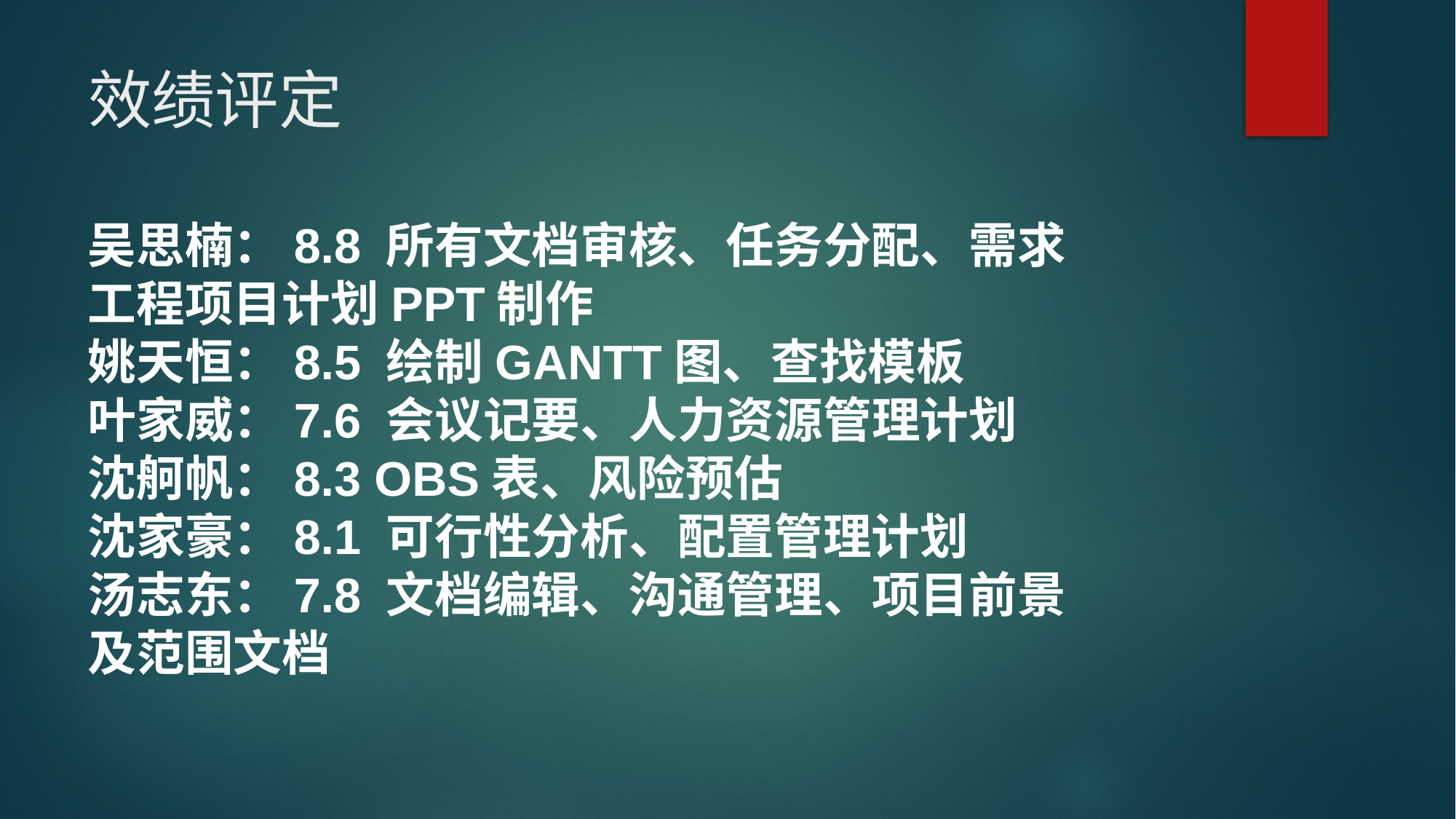

# 效绩评定
吴思楠：8.8 所有文档审核、任务分配、需求工程项目计划PPT制作
姚天恒：8.5 绘制GANTT图、查找模板
叶家威：7.6 会议记要、人力资源管理计划
沈舸帆：8.3 OBS表、风险预估
沈家豪：8.1 可行性分析、配置管理计划
汤志东：7.8 文档编辑、沟通管理、项目前景及范围文档